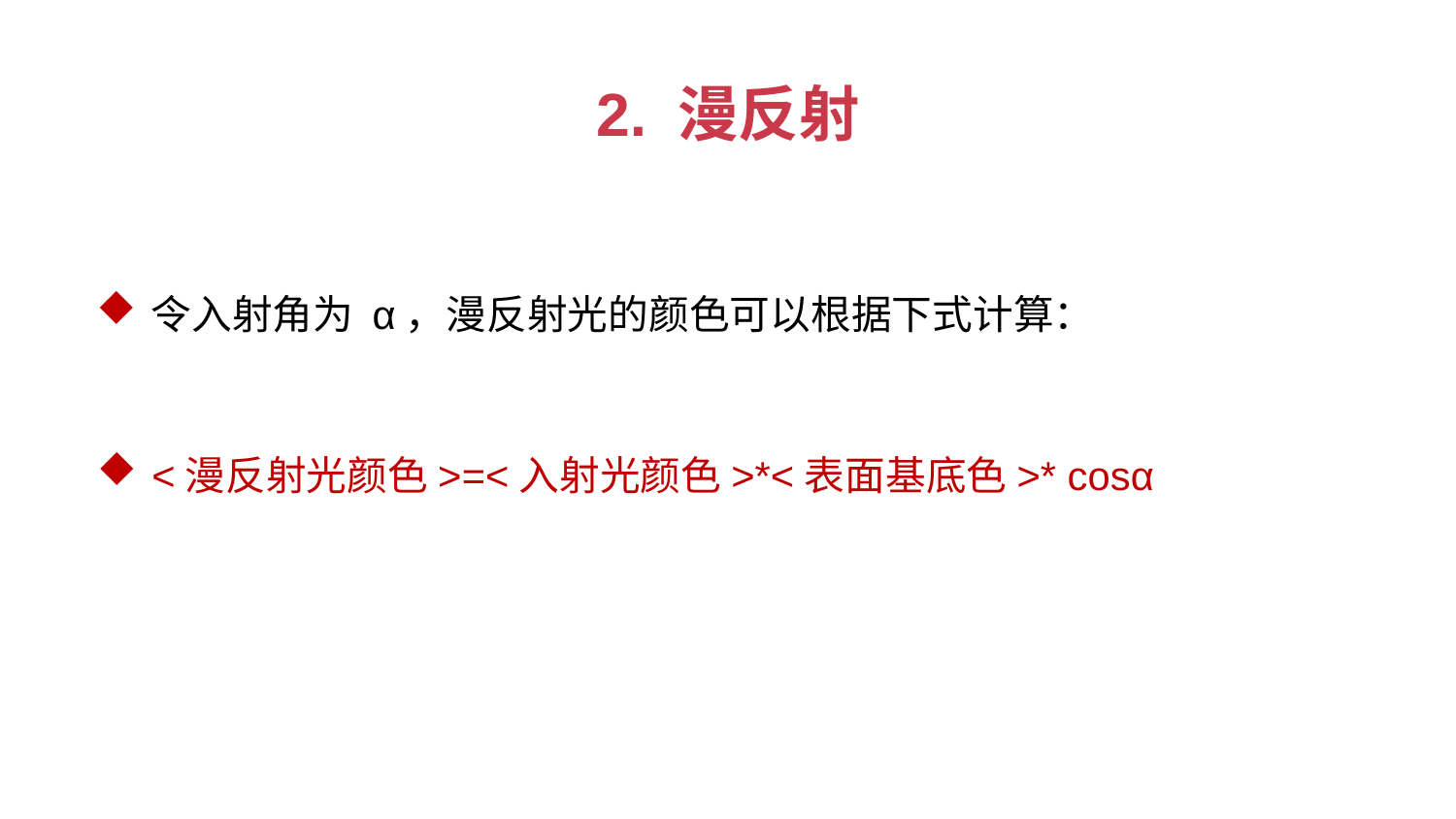

2. 漫反射
令入射角为 α，漫反射光的颜色可以根据下式计算：
<漫反射光颜色>=<⼊射光颜色>*<表面基底色>* cosα